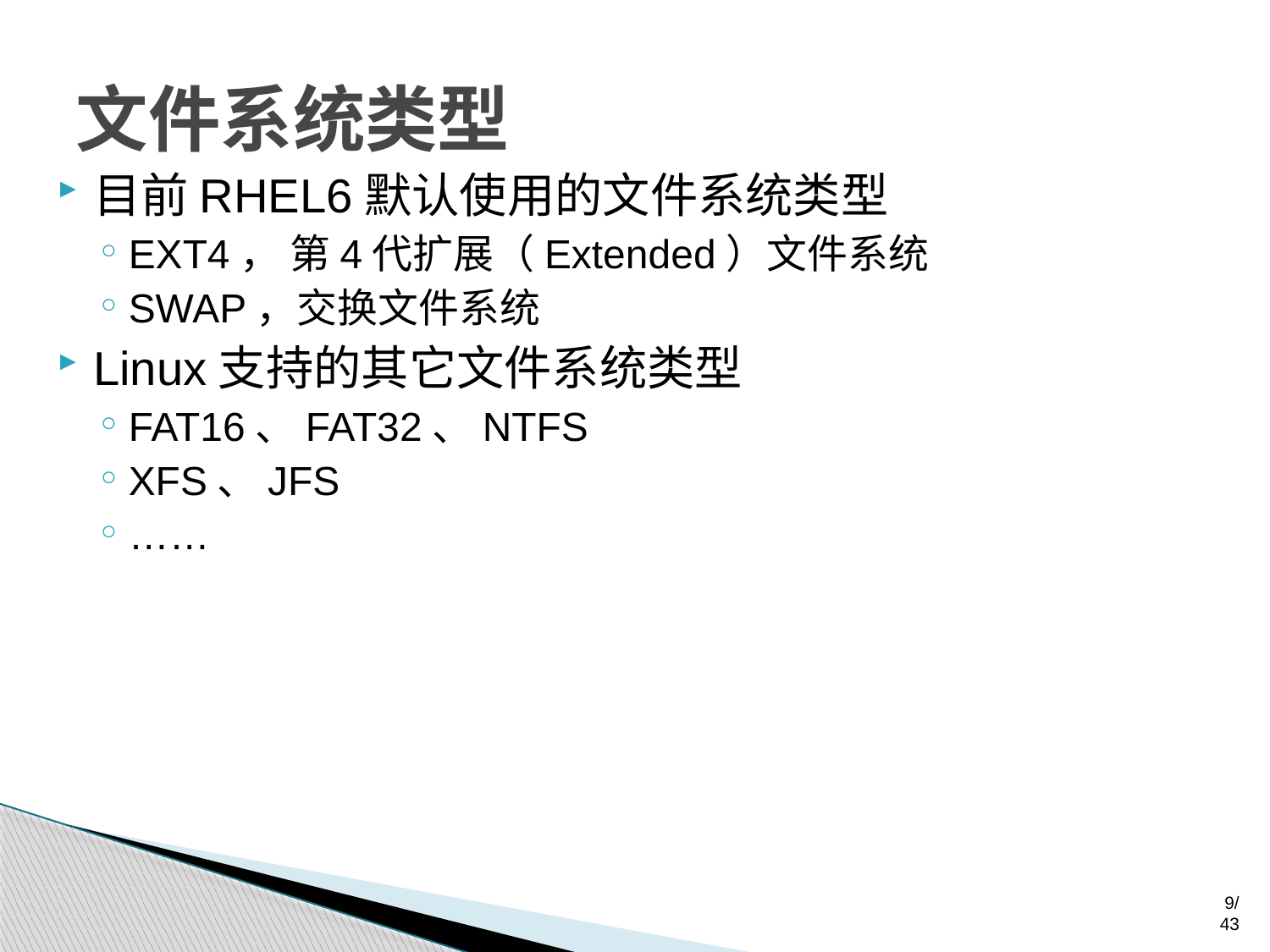

# 文件系统类型
目前RHEL6默认使用的文件系统类型
EXT4， 第4代扩展（Extended）文件系统
SWAP，交换文件系统
Linux支持的其它文件系统类型
FAT16、FAT32、NTFS
XFS、JFS
……
9/43